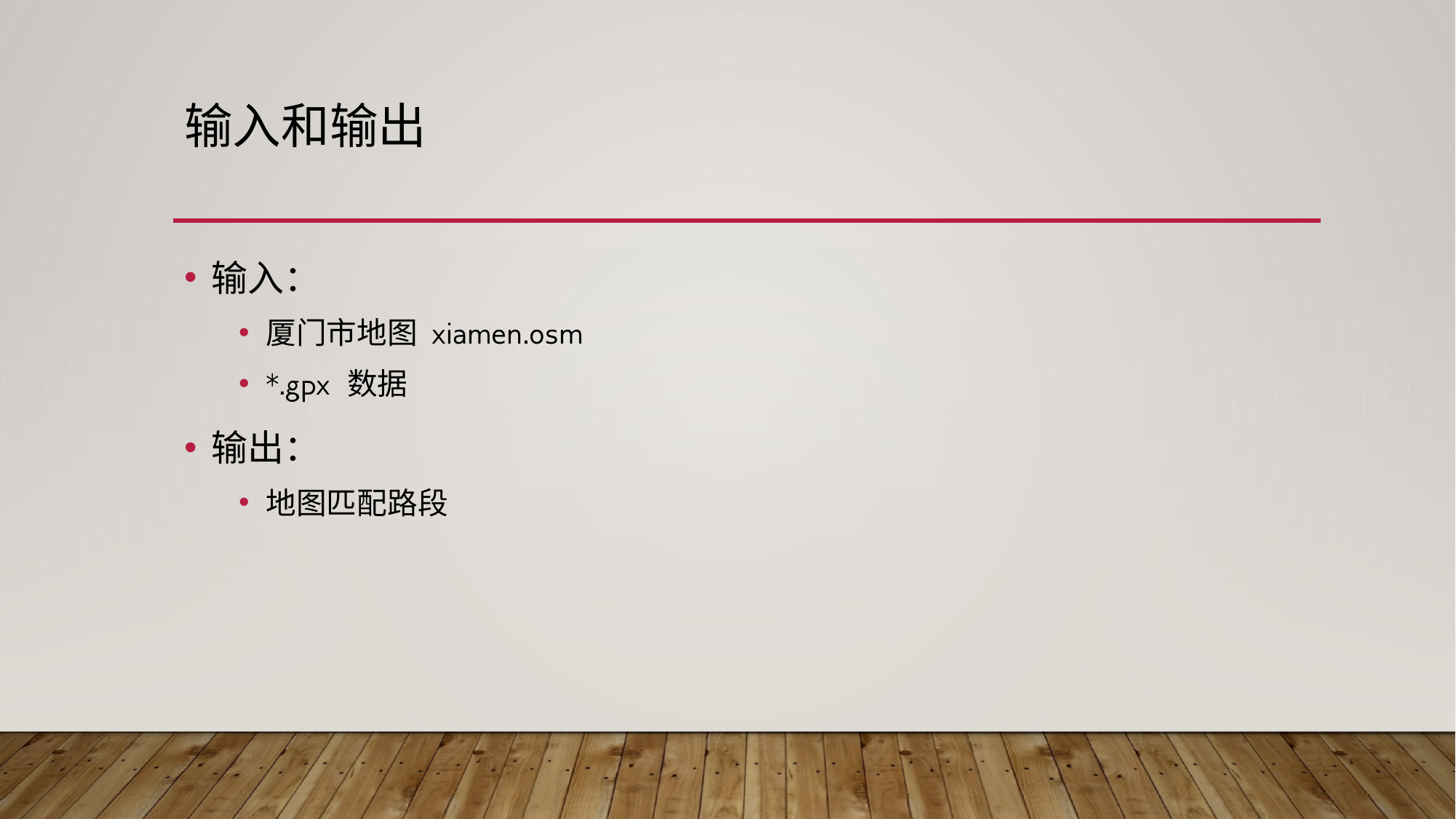

# 输入和输出
输入：
厦门市地图 xiamen.osm
*.gpx 数据
输出：
地图匹配路段